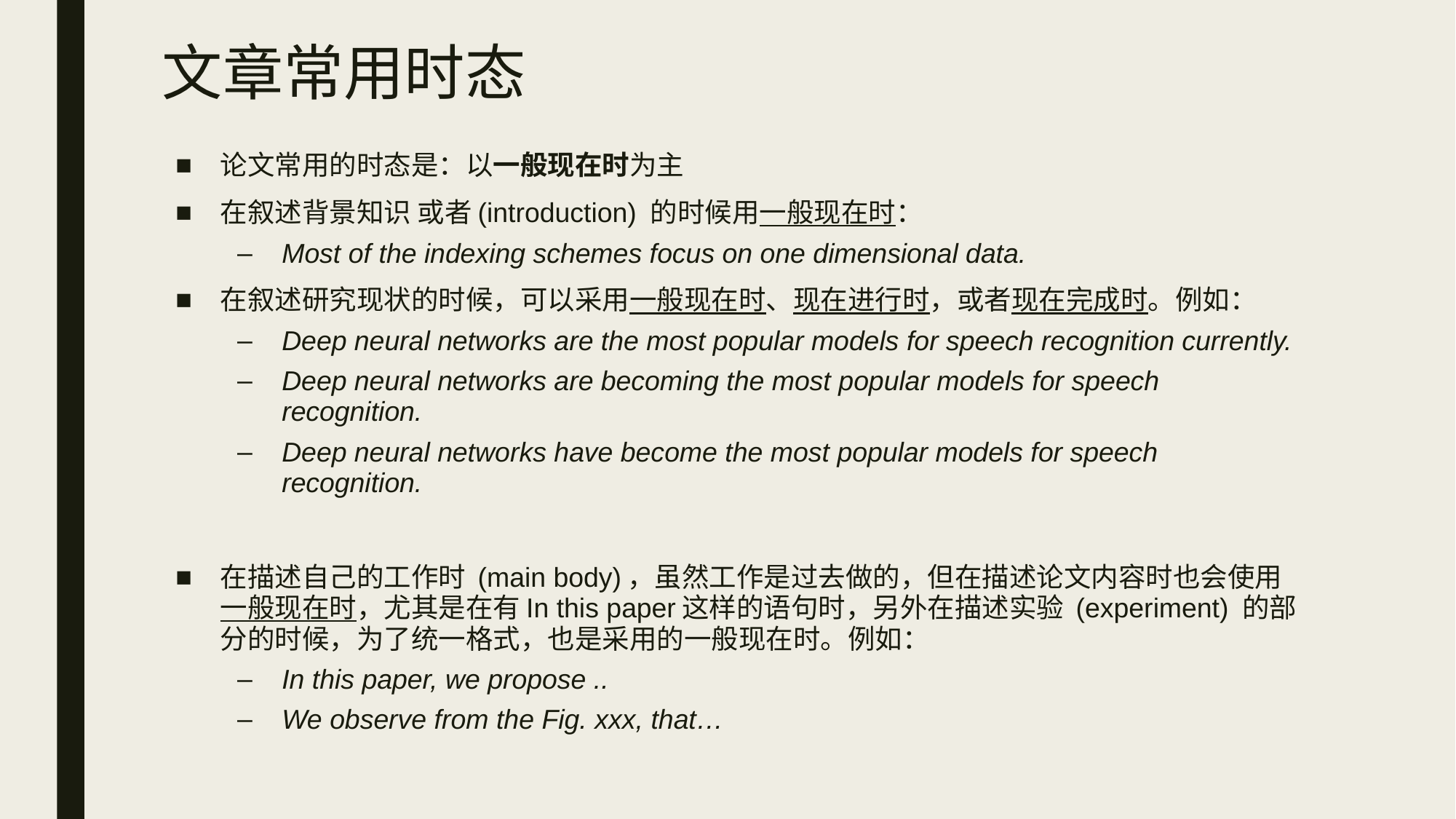

# 文章常用时态
论文常用的时态是：以一般现在时为主
在叙述背景知识 或者(introduction) 的时候用一般现在时：
Most of the indexing schemes focus on one dimensional data.
在叙述研究现状的时候，可以采用一般现在时、现在进行时，或者现在完成时。例如：
Deep neural networks are the most popular models for speech recognition currently.
Deep neural networks are becoming the most popular models for speech recognition.
Deep neural networks have become the most popular models for speech recognition.

在描述自己的工作时 (main body)，虽然工作是过去做的，但在描述论文内容时也会使用一般现在时，尤其是在有In this paper这样的语句时，另外在描述实验 (experiment) 的部分的时候，为了统一格式，也是采用的一般现在时。例如：
In this paper, we propose ..
We observe from the Fig. xxx, that…